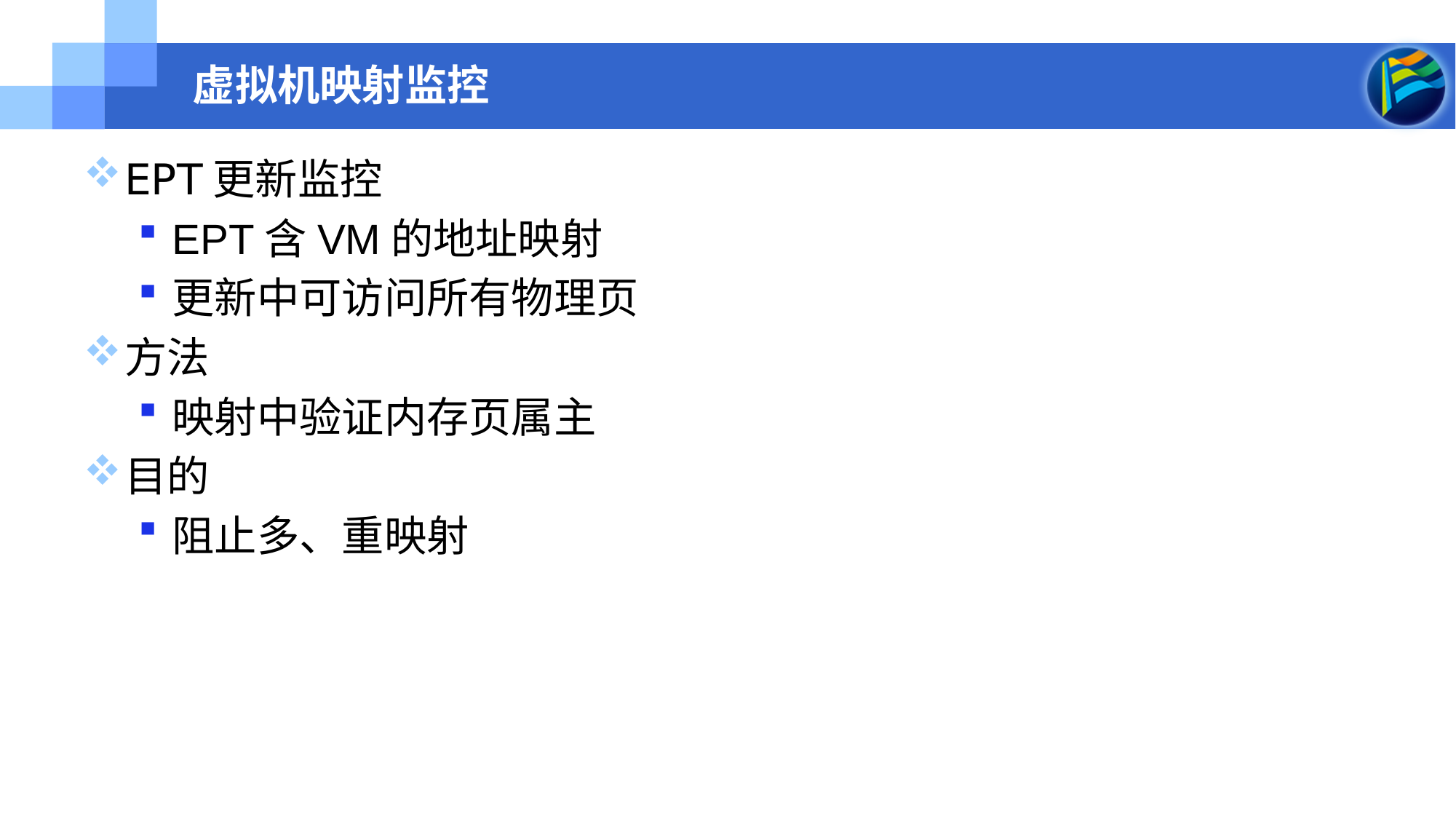

# 虚拟机映射监控
EPT更新监控
EPT含VM的地址映射
更新中可访问所有物理页
方法
映射中验证内存页属主
目的
阻止多、重映射
27